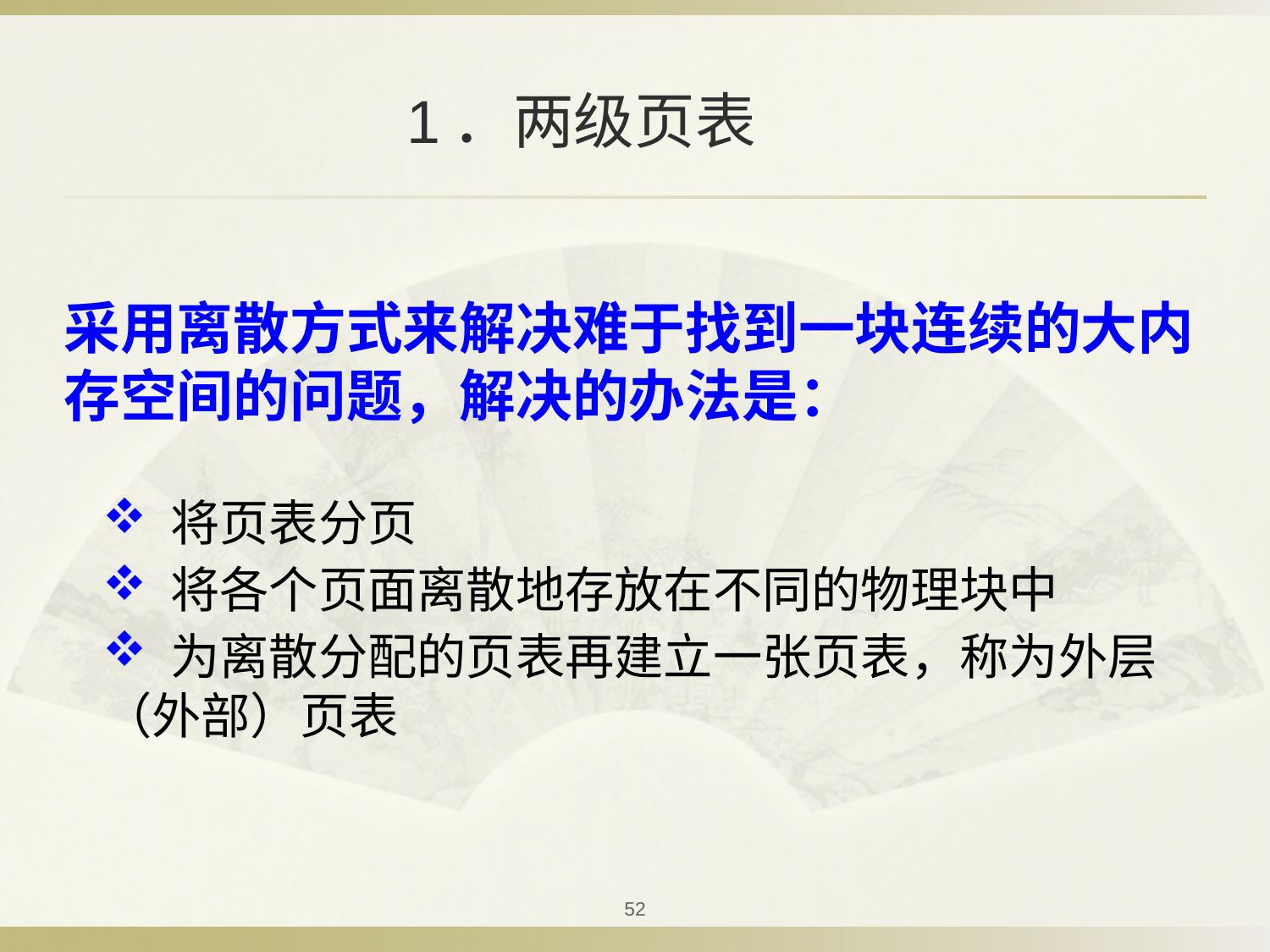

# 1．两级页表
采用离散方式来解决难于找到一块连续的大内存空间的问题，解决的办法是：
 将页表分页
 将各个页面离散地存放在不同的物理块中
 为离散分配的页表再建立一张页表，称为外层（外部）页表
52